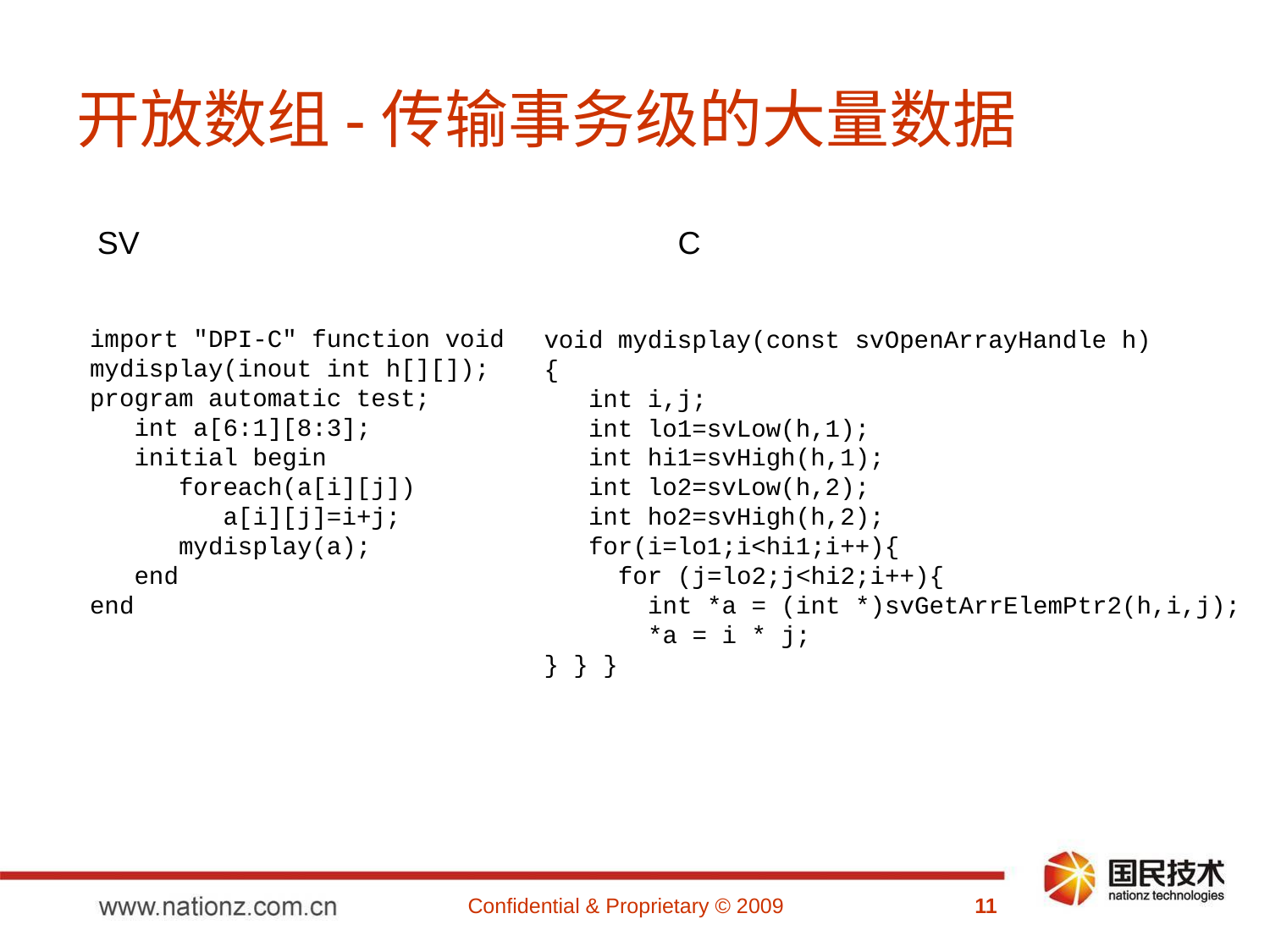

# 开放数组-传输事务级的大量数据
SV
C
import "DPI-C" function void mydisplay(inout int h[][]);
program automatic test;
   int a[6:1][8:3];
   initial begin
      foreach(a[i][j])
         a[i][j]=i+j;
      mydisplay(a);
   end
end
void mydisplay(const svOpenArrayHandle h)
{
   int i,j;
   int lo1=svLow(h,1);
   int hi1=svHigh(h,1);
   int lo2=svLow(h,2);
   int ho2=svHigh(h,2);
   for(i=lo1;i<hi1;i++){
     for (j=lo2;j<hi2;i++){
       int *a = (int *)svGetArrElemPtr2(h,i,j);
       *a = i * j;
} } }
Confidential & Proprietary © 2009
11